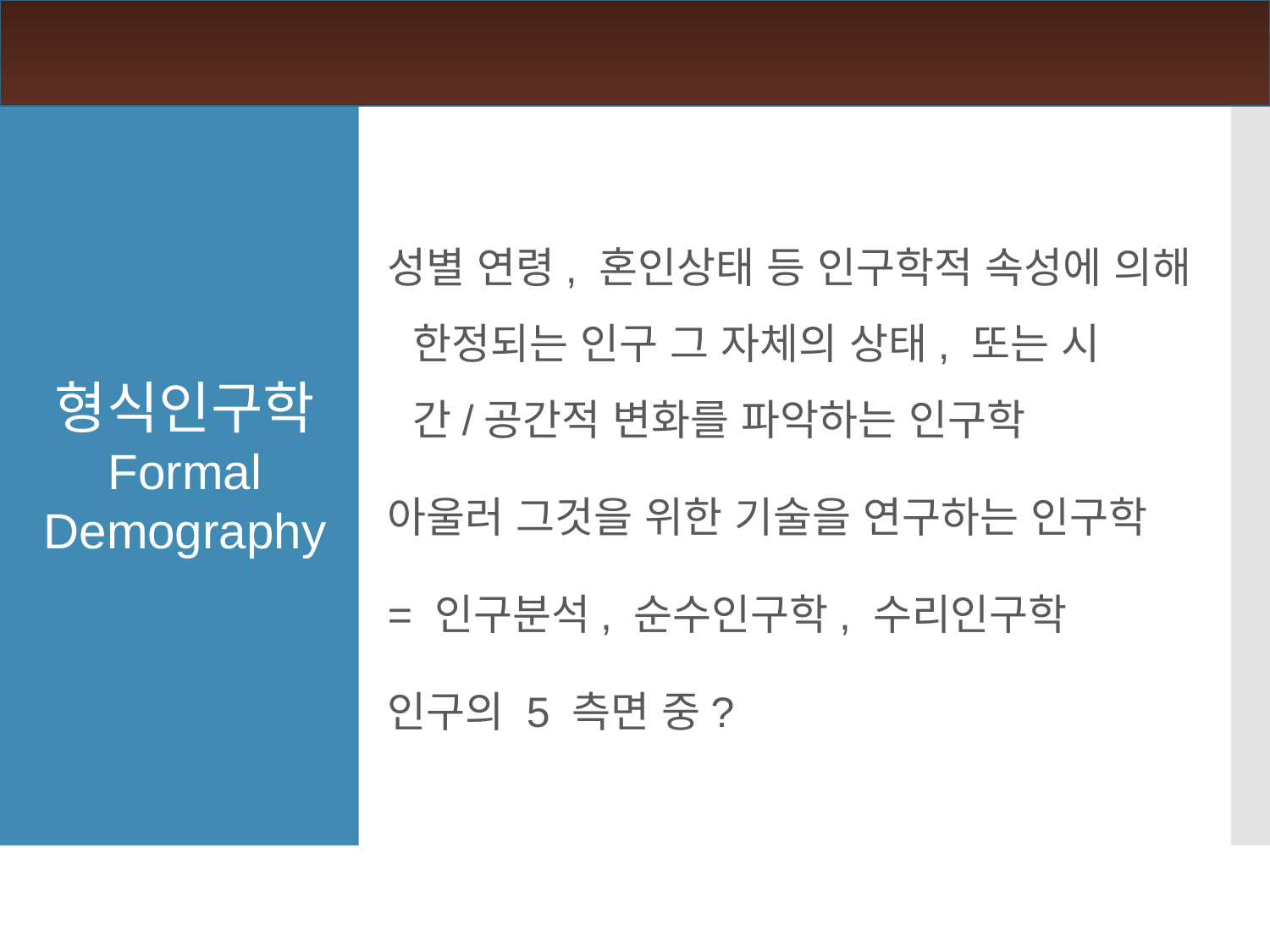

성별 연령, 혼인상태 등 인구학적 속성에 의해 한정되는 인구 그 자체의 상태, 또는 시간/공간적 변화를 파악하는 인구학
아울러 그것을 위한 기술을 연구하는 인구학
= 인구분석, 순수인구학, 수리인구학
인구의 5 측면 중?
형식인구학
Formal
Demography